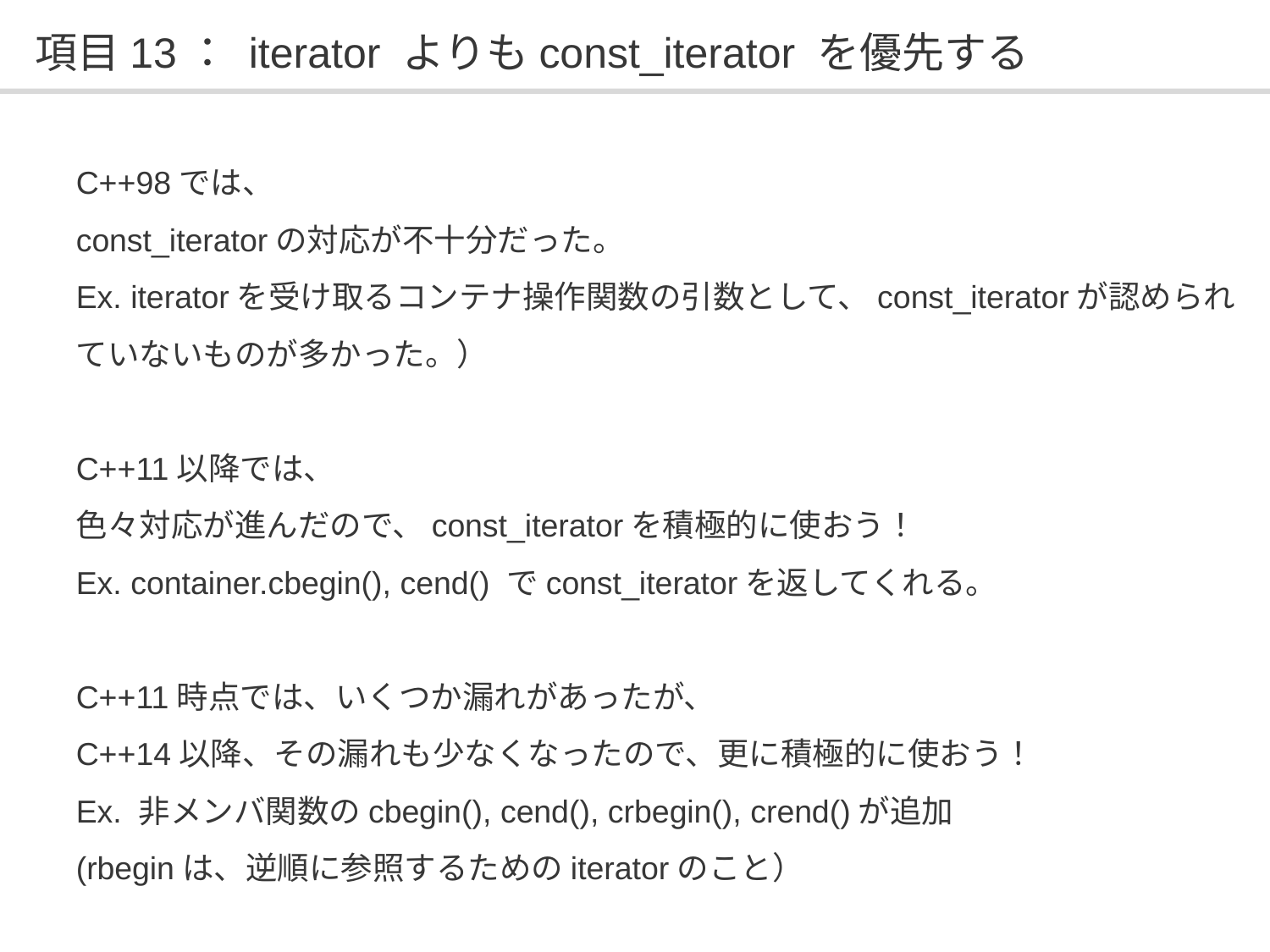

# 項目13： iterator よりもconst_iterator を優先する
C++98では、
const_iteratorの対応が不十分だった。
Ex. iteratorを受け取るコンテナ操作関数の引数として、const_iteratorが認められていないものが多かった。）

C++11以降では、
色々対応が進んだので、const_iteratorを積極的に使おう！
Ex. container.cbegin(), cend() でconst_iteratorを返してくれる。

C++11時点では、いくつか漏れがあったが、
C++14以降、その漏れも少なくなったので、更に積極的に使おう！
Ex. 非メンバ関数のcbegin(), cend(), crbegin(), crend()が追加
(rbeginは、逆順に参照するためのiteratorのこと）